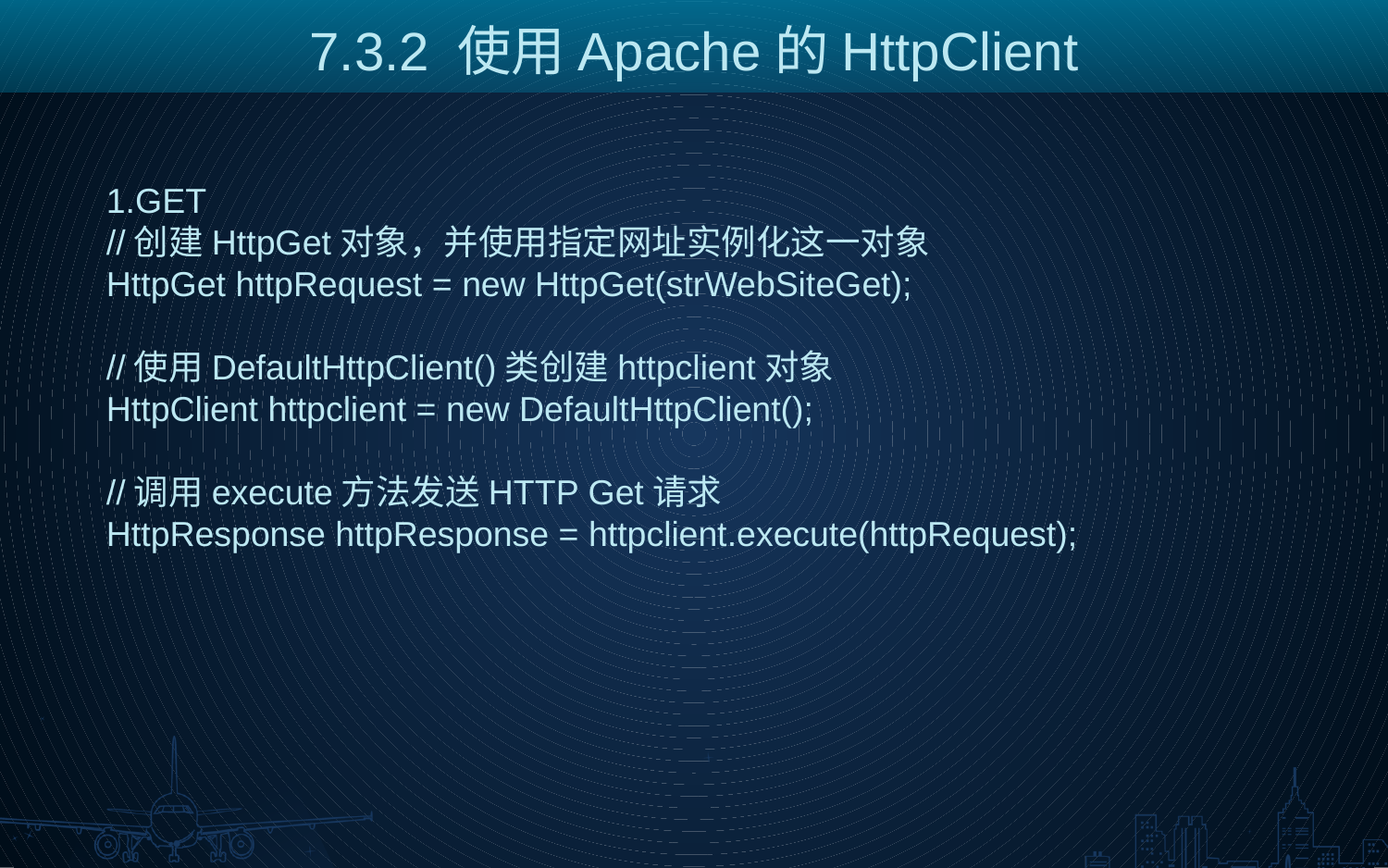

7.3.2 使用Apache的HttpClient
1.GET
//创建HttpGet对象，并使用指定网址实例化这一对象
HttpGet httpRequest = new HttpGet(strWebSiteGet);

//使用DefaultHttpClient()类创建httpclient对象
HttpClient httpclient = new DefaultHttpClient();

//调用execute方法发送HTTP Get请求
HttpResponse httpResponse = httpclient.execute(httpRequest);